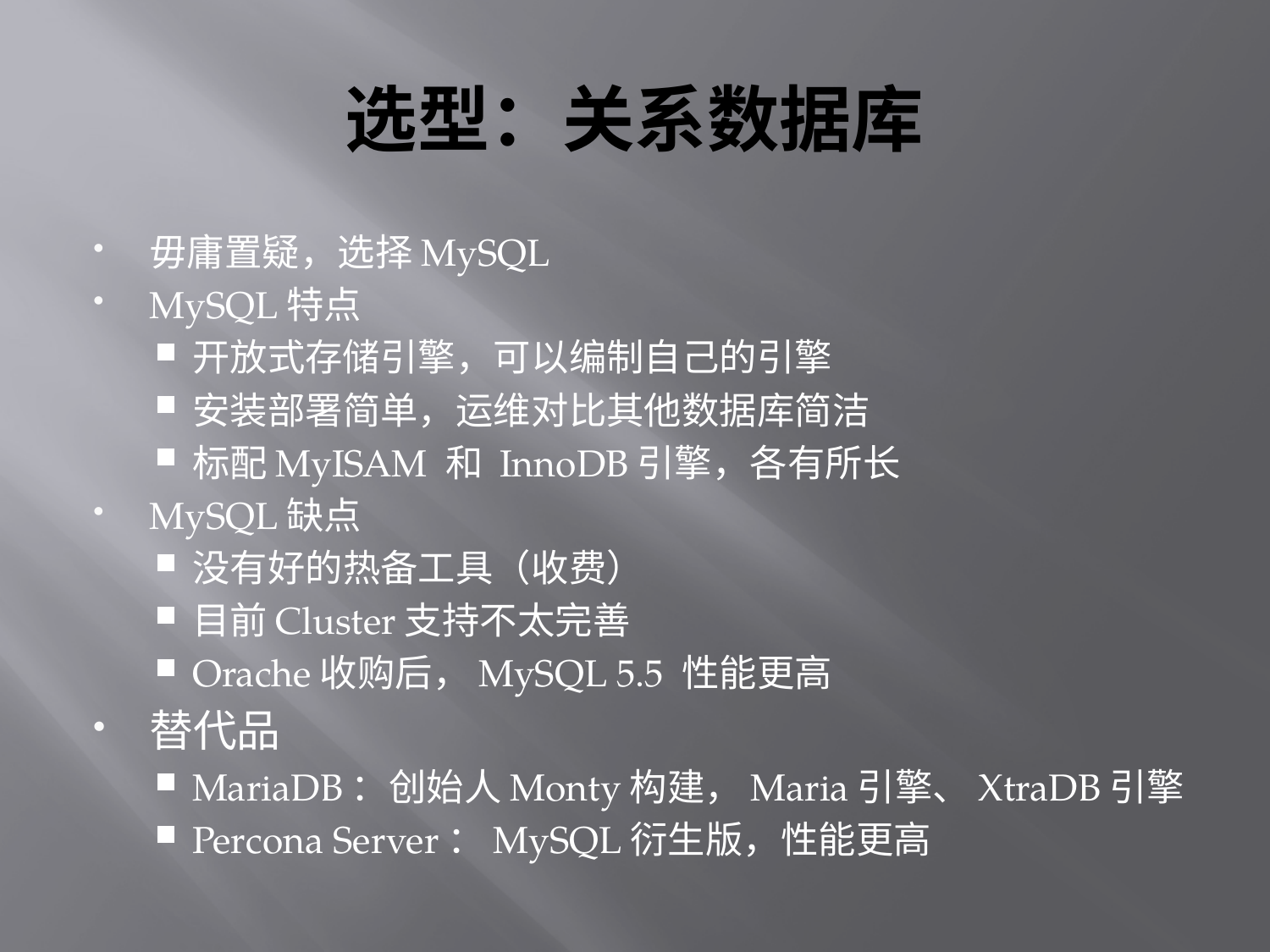

# 选型：关系数据库
毋庸置疑，选择MySQL
MySQL特点
开放式存储引擎，可以编制自己的引擎
安装部署简单，运维对比其他数据库简洁
标配MyISAM 和 InnoDB引擎，各有所长
MySQL缺点
没有好的热备工具（收费）
目前Cluster支持不太完善
Orache收购后，MySQL 5.5 性能更高
替代品
MariaDB：创始人Monty构建，Maria引擎、XtraDB引擎
Percona Server：MySQL衍生版，性能更高